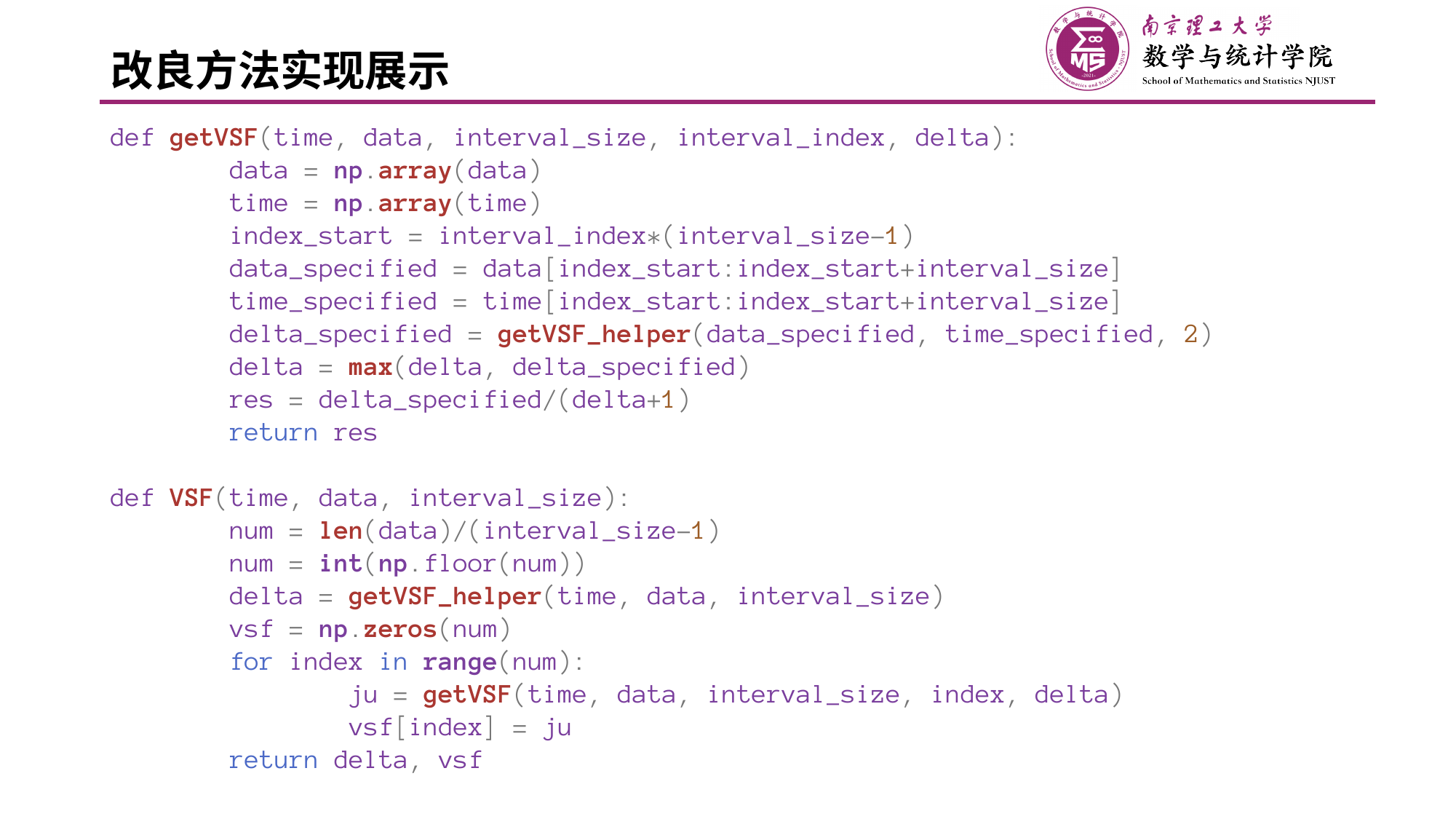

# 改良方法实现展示
def getVSF(time, data, interval_size, interval_index, delta):
        data = np.array(data)
        time = np.array(time)
        index_start = interval_index*(interval_size-1)
        data_specified = data[index_start:index_start+interval_size]
        time_specified = time[index_start:index_start+interval_size]
        delta_specified = getVSF_helper(data_specified, time_specified, 2)
        delta = max(delta, delta_specified)
        res = delta_specified/(delta+1)
        return res
def VSF(time, data, interval_size):
        num = len(data)/(interval_size-1)
        num = int(np.floor(num))
        delta = getVSF_helper(time, data, interval_size)
        vsf = np.zeros(num)
        for index in range(num):
                ju = getVSF(time, data, interval_size, index, delta)
                vsf[index] = ju
        return delta, vsf